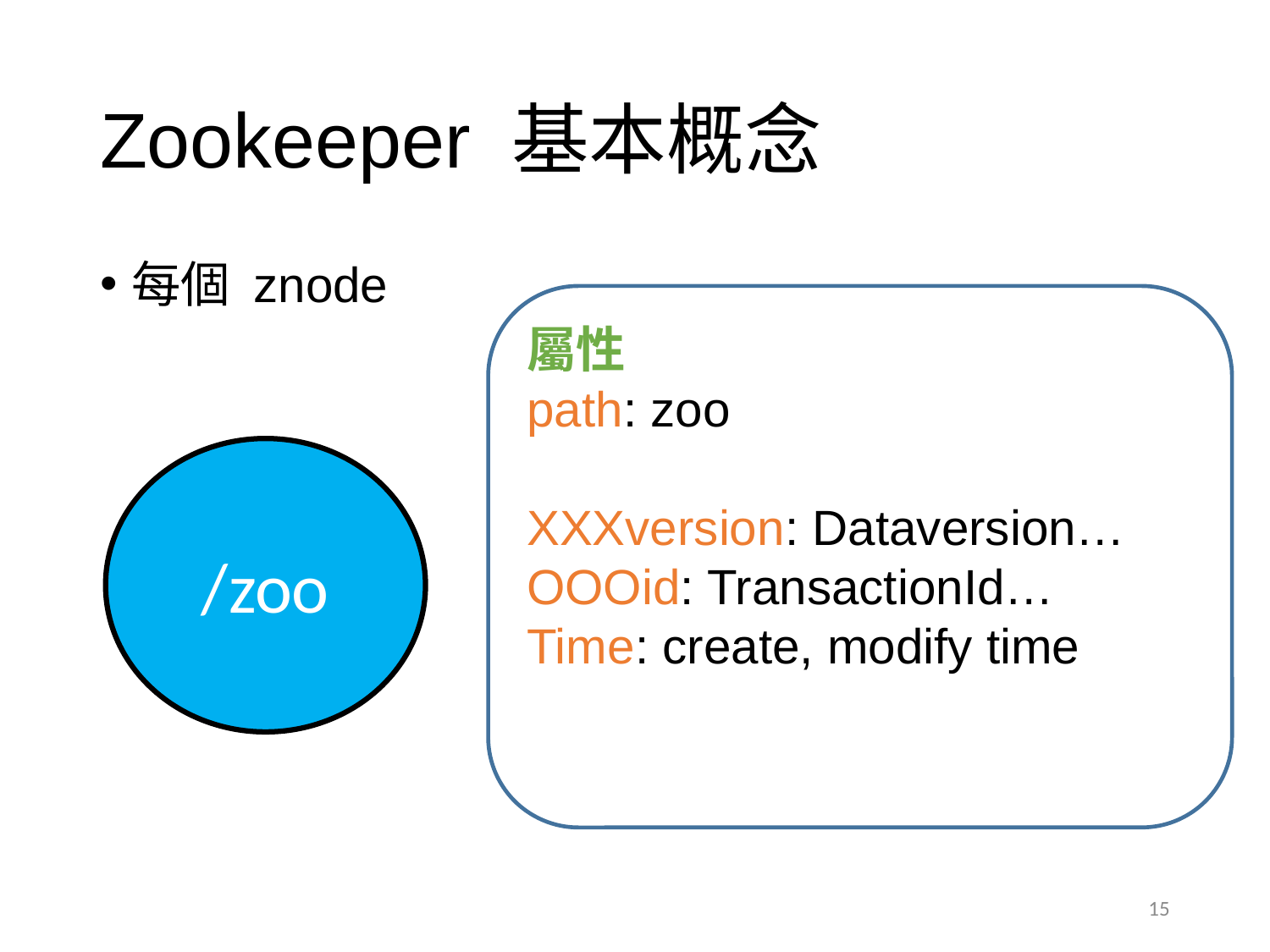

# Zookeeper 基本概念
每個 znode
屬性
path: zoo

XXXversion: Dataversion…
OOOid: TransactionId…
Time: create, modify time

/zoo
15